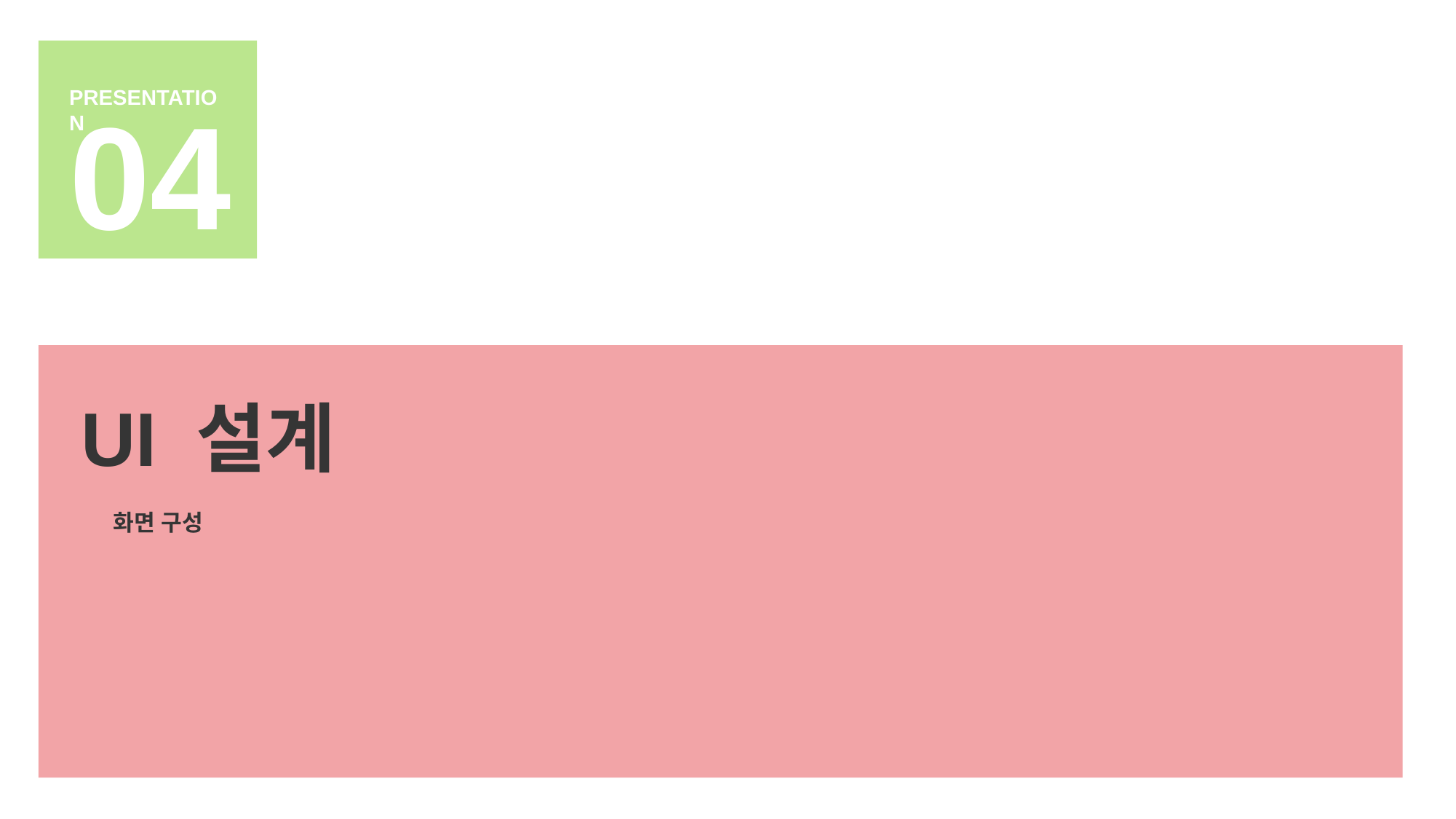

PRESENTATION
04

# UI 설계
화면 구성